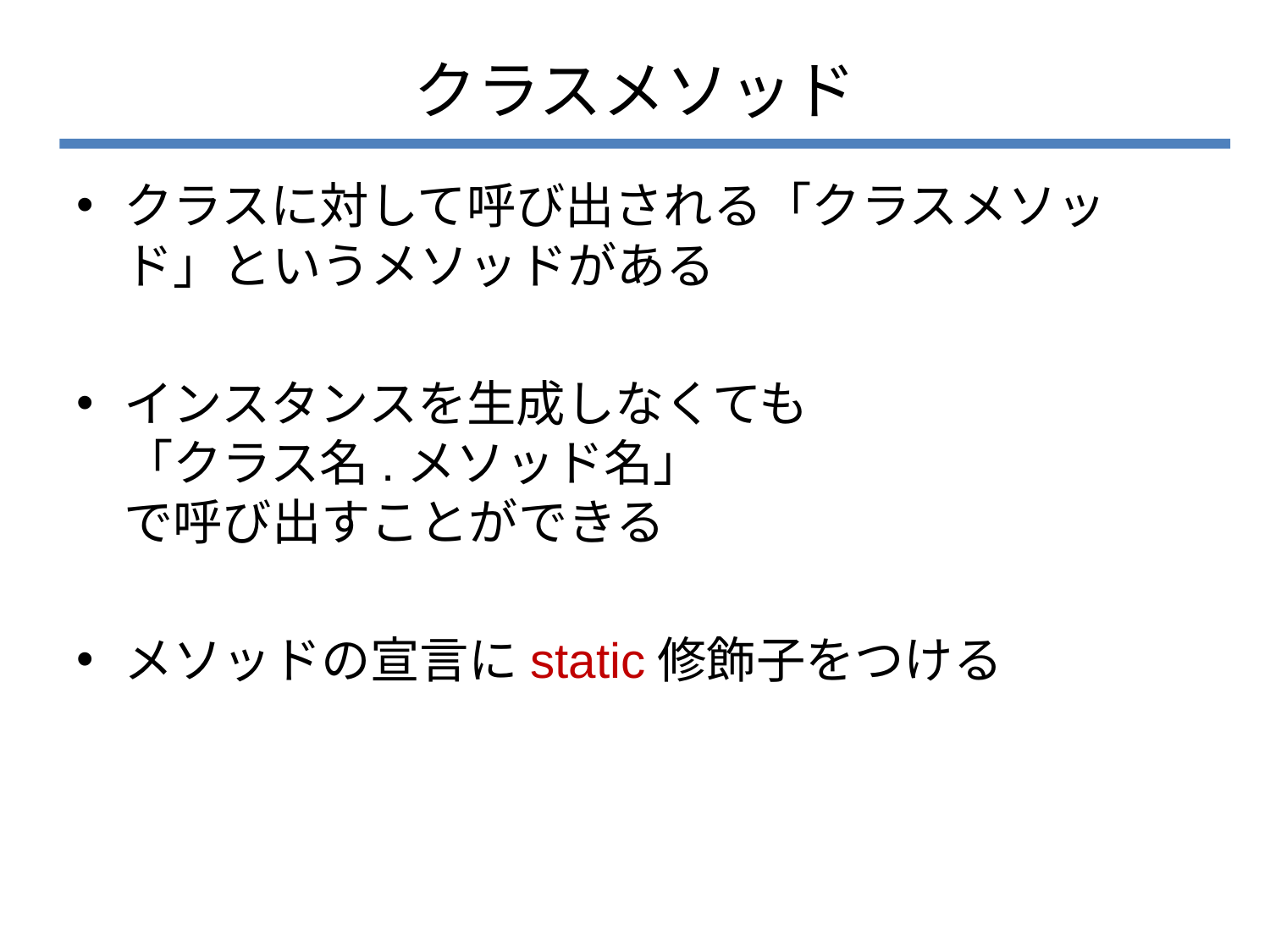

# クラスメソッド
クラスに対して呼び出される「クラスメソッド」というメソッドがある

インスタンスを生成しなくても
「クラス名.メソッド名」
で呼び出すことができる

メソッドの宣言にstatic修飾子をつける